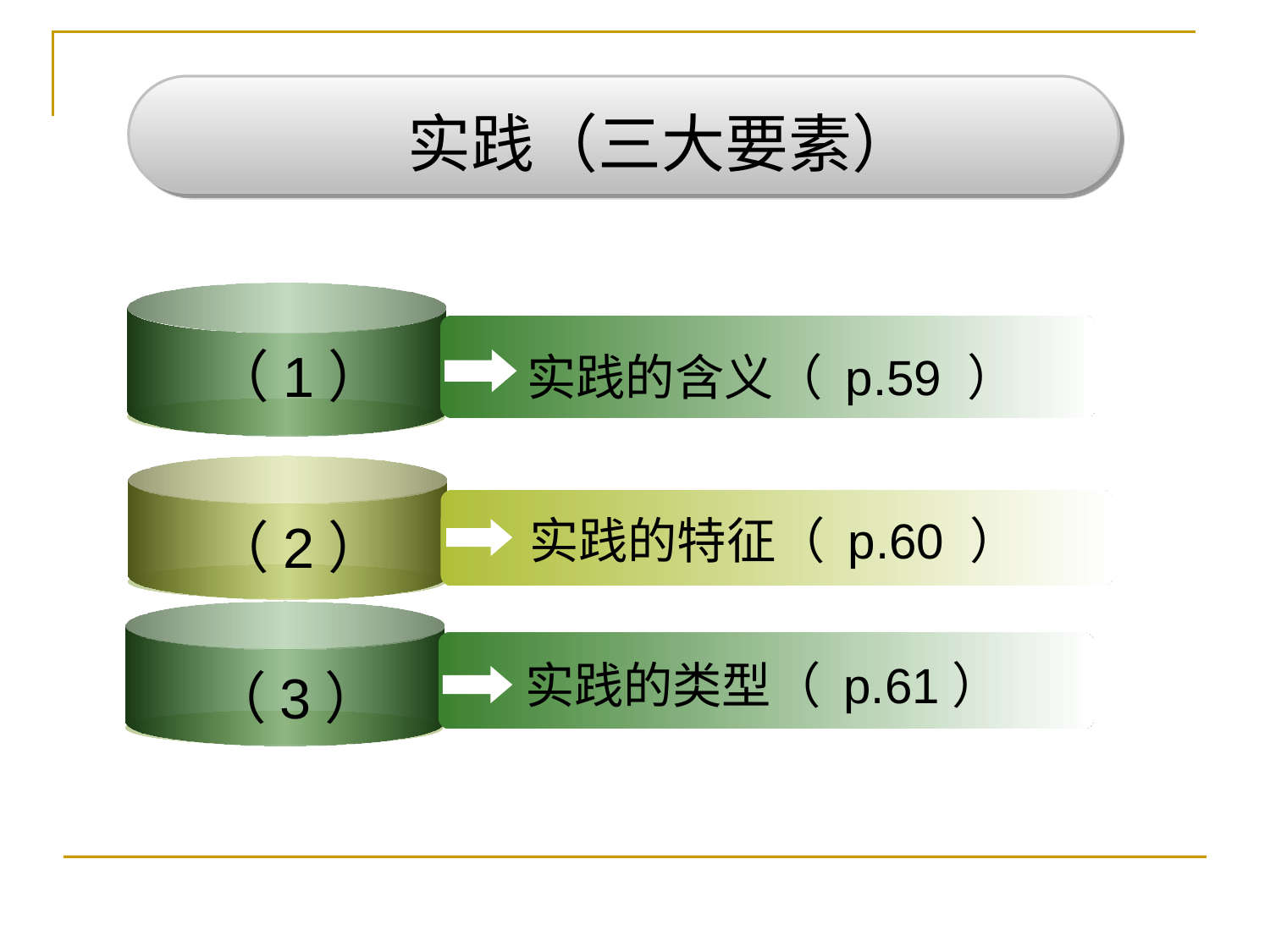

实践（三大要素）

实践的含义（ p.59 ）

 （1）

实践的特征（ p.60 ）

 （2）

实践的类型（ p.61）

 （3）